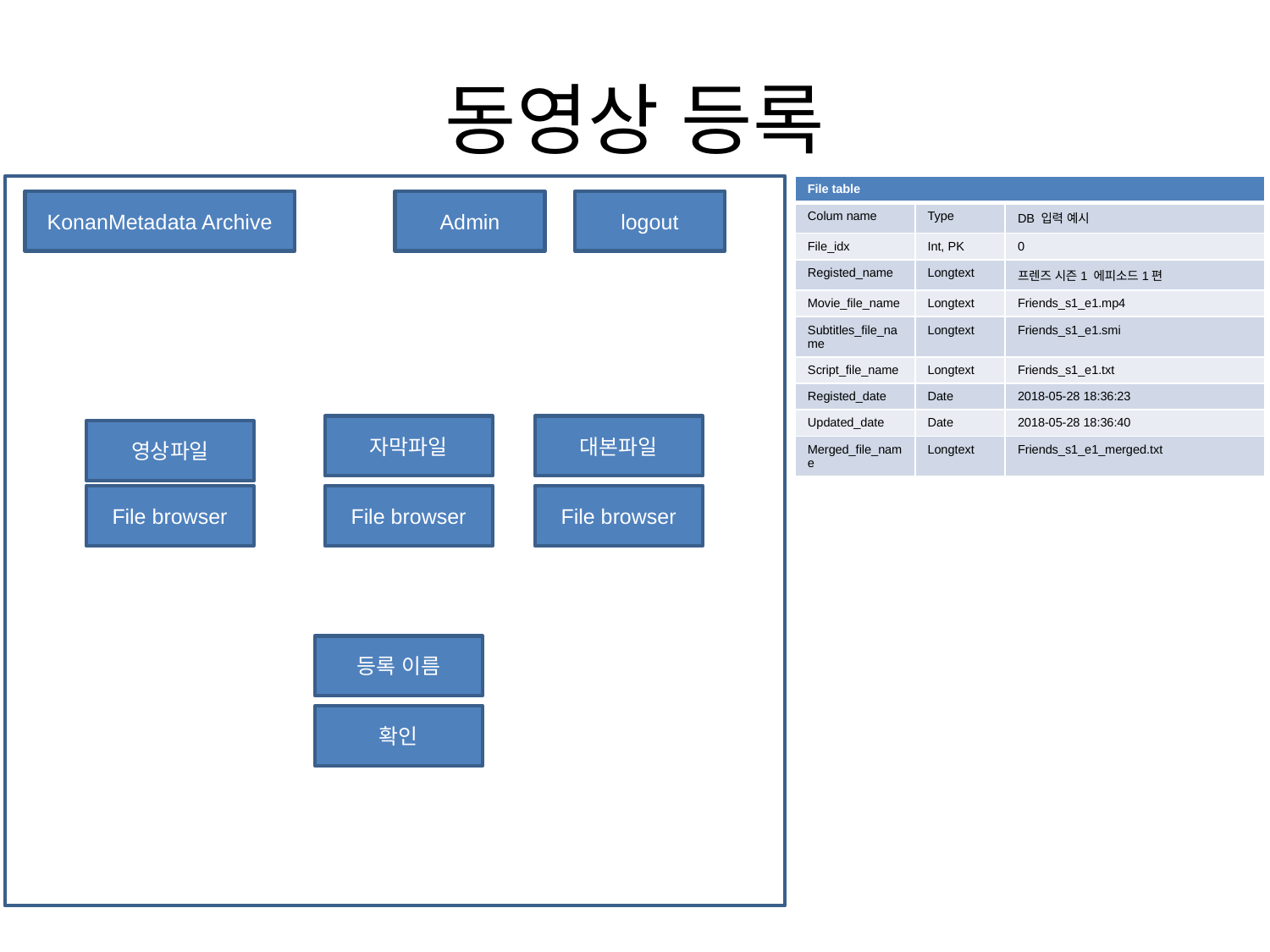

# 동영상 등록

| File table |  |  |
| --- | --- | --- |
| Colum name | Type | DB 입력 예시 |
| File\_idx | Int, PK | 0 |
| Registed\_name | Longtext | 프렌즈 시즌1 에피소드1편 |
| Movie\_file\_name | Longtext | Friends\_s1\_e1.mp4 |
| Subtitles\_file\_name | Longtext | Friends\_s1\_e1.smi |
| Script\_file\_name | Longtext | Friends\_s1\_e1.txt |
| Registed\_date | Date | 2018-05-28 18:36:23 |
| Updated\_date | Date | 2018-05-28 18:36:40 |
| Merged\_file\_name | Longtext | Friends\_s1\_e1\_merged.txt |
KonanMetadata Archive
Admin
logout
자막파일
대본파일
영상파일
File browser
File browser
File browser
등록 이름
확인